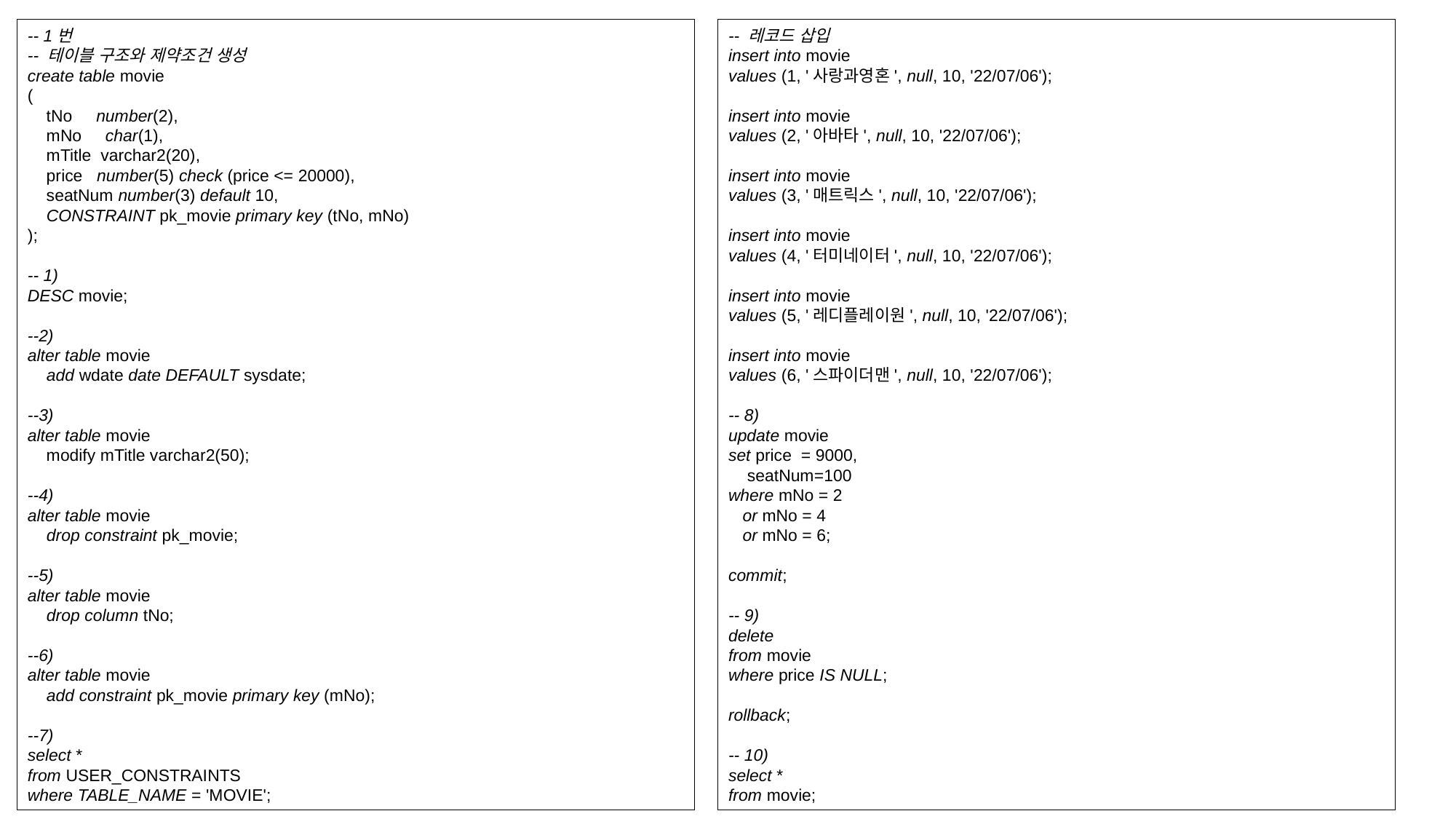

-- 1번
-- 테이블 구조와 제약조건 생성
create table movie
(
    tNo     number(2),
    mNo     char(1),
    mTitle  varchar2(20),
    price   number(5) check (price <= 20000),
    seatNum number(3) default 10,
    CONSTRAINT pk_movie primary key (tNo, mNo)
);
-- 1)
DESC movie;
--2)
alter table movie
    add wdate date DEFAULT sysdate;
--3)
alter table movie
    modify mTitle varchar2(50);
--4)
alter table movie
    drop constraint pk_movie;
--5)
alter table movie
    drop column tNo;

--6)
alter table movie
    add constraint pk_movie primary key (mNo);

--7)
select *
from USER_CONSTRAINTS
where TABLE_NAME = 'MOVIE';
-- 레코드 삽입
insert into movie
values (1, '사랑과영혼', null, 10, '22/07/06');
insert into movie
values (2, '아바타', null, 10, '22/07/06');
insert into movie
values (3, '매트릭스', null, 10, '22/07/06');
insert into movie
values (4, '터미네이터', null, 10, '22/07/06');
insert into movie
values (5, '레디플레이원', null, 10, '22/07/06');
insert into movie
values (6, '스파이더맨', null, 10, '22/07/06');
-- 8)
update movie
set price  = 9000,
    seatNum=100
where mNo = 2
   or mNo = 4
   or mNo = 6;
commit;
-- 9)
delete
from movie
where price IS NULL;
rollback;
-- 10)
select *
from movie;